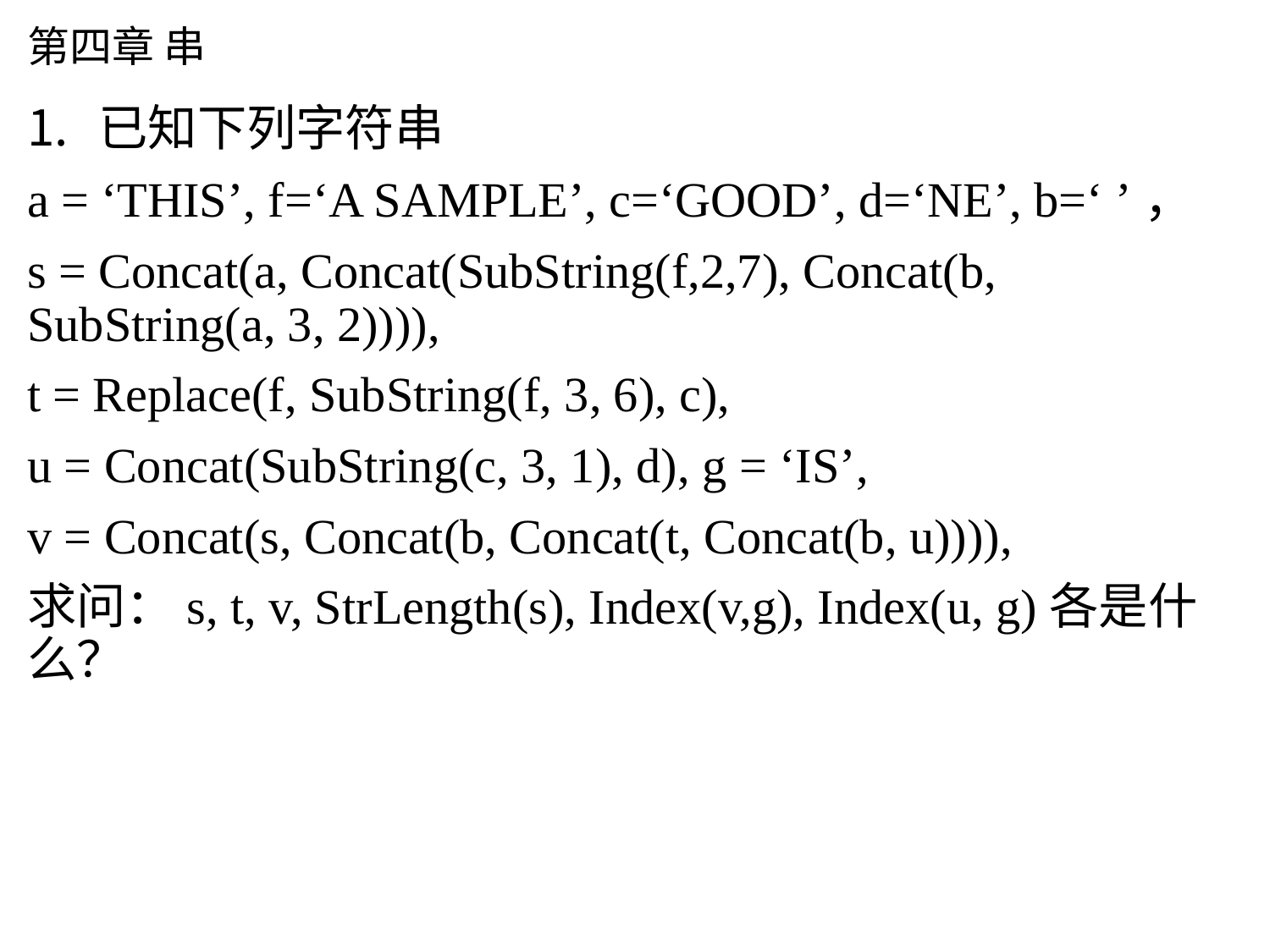

# 第四章 串
已知下列字符串
a = ‘THIS’, f=‘A SAMPLE’, c=‘GOOD’, d=‘NE’, b=‘ ’，
s = Concat(a, Concat(SubString(f,2,7), Concat(b, SubString(a, 3, 2)))),
t = Replace(f, SubString(f, 3, 6), c),
u = Concat(SubString(c, 3, 1), d), g = ‘IS’,
v = Concat(s, Concat(b, Concat(t, Concat(b, u)))),
求问：s, t, v, StrLength(s), Index(v,g), Index(u, g)各是什么？